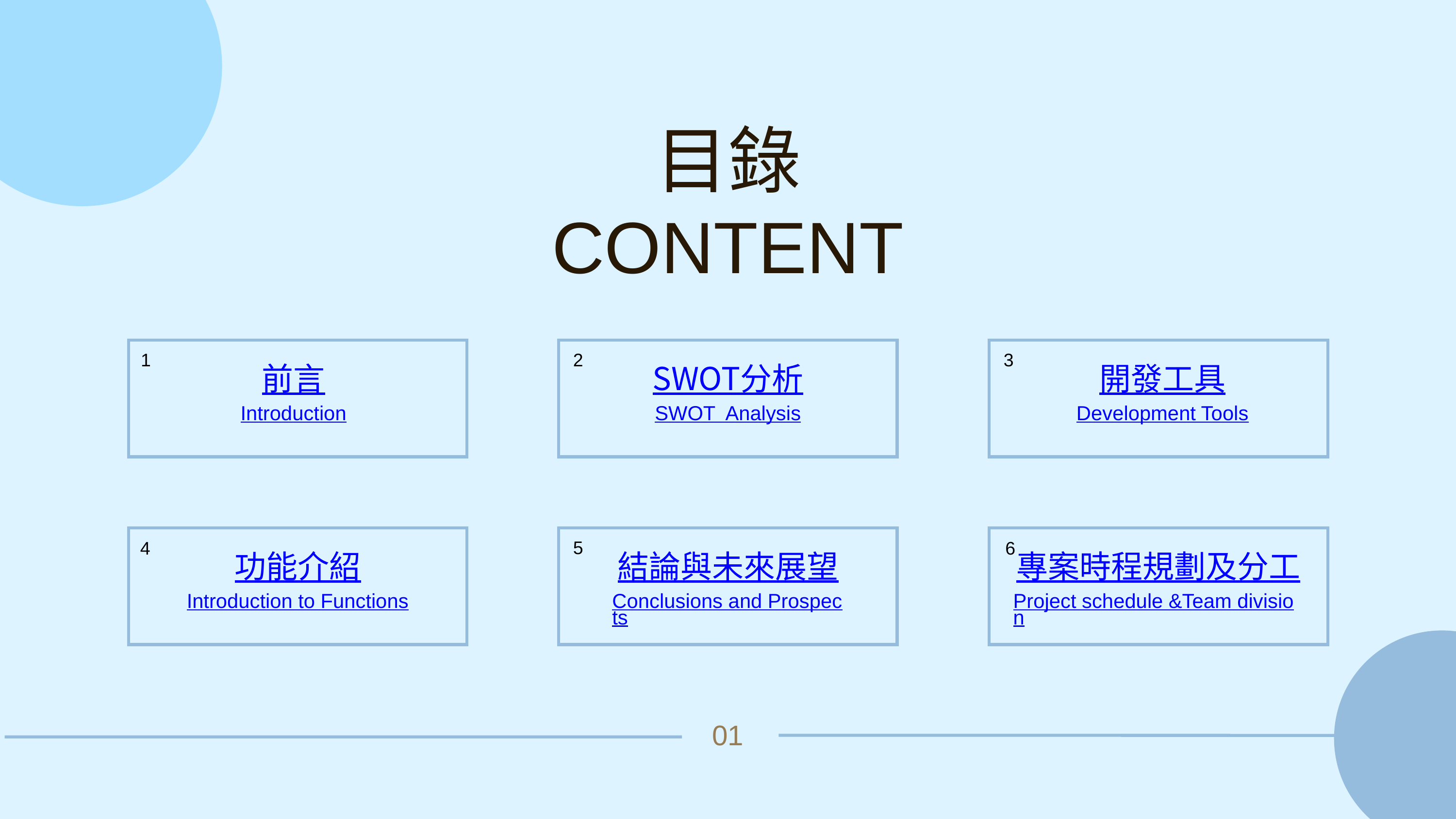

目錄
CONTENT

1
2
3
前言
Introduction
SWOT分析
SWOT  Analysis
開發工具
Development Tools

5
4
6
功能介紹
Introduction to Functions
結論與未來展望
Conclusions and Prospects
專案時程規劃及分工
Project schedule &Team division

01